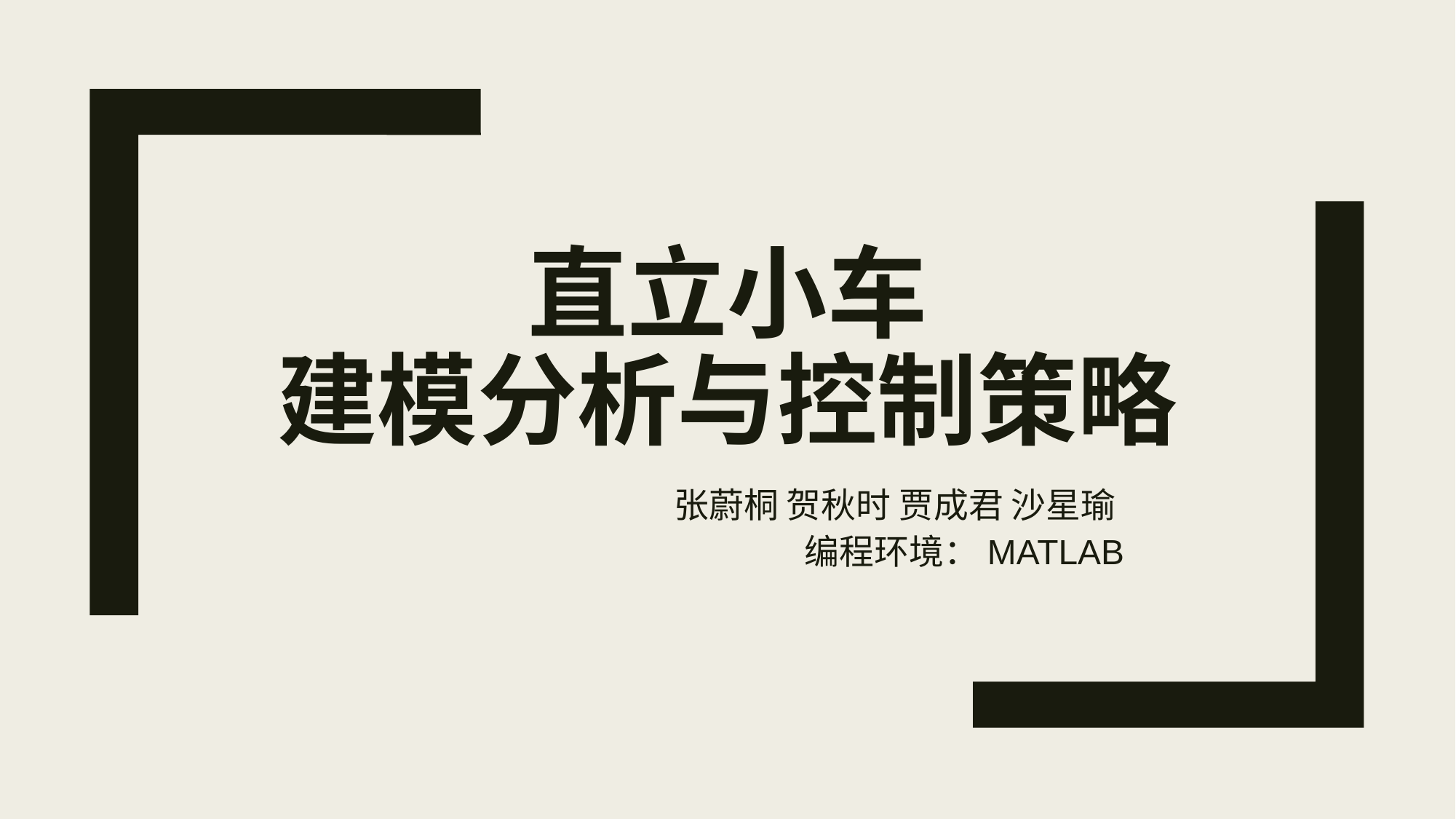

# 直立小车 建模分析与控制策略
张蔚桐 贺秋时 贾成君 沙星瑜
编程环境：MATLAB